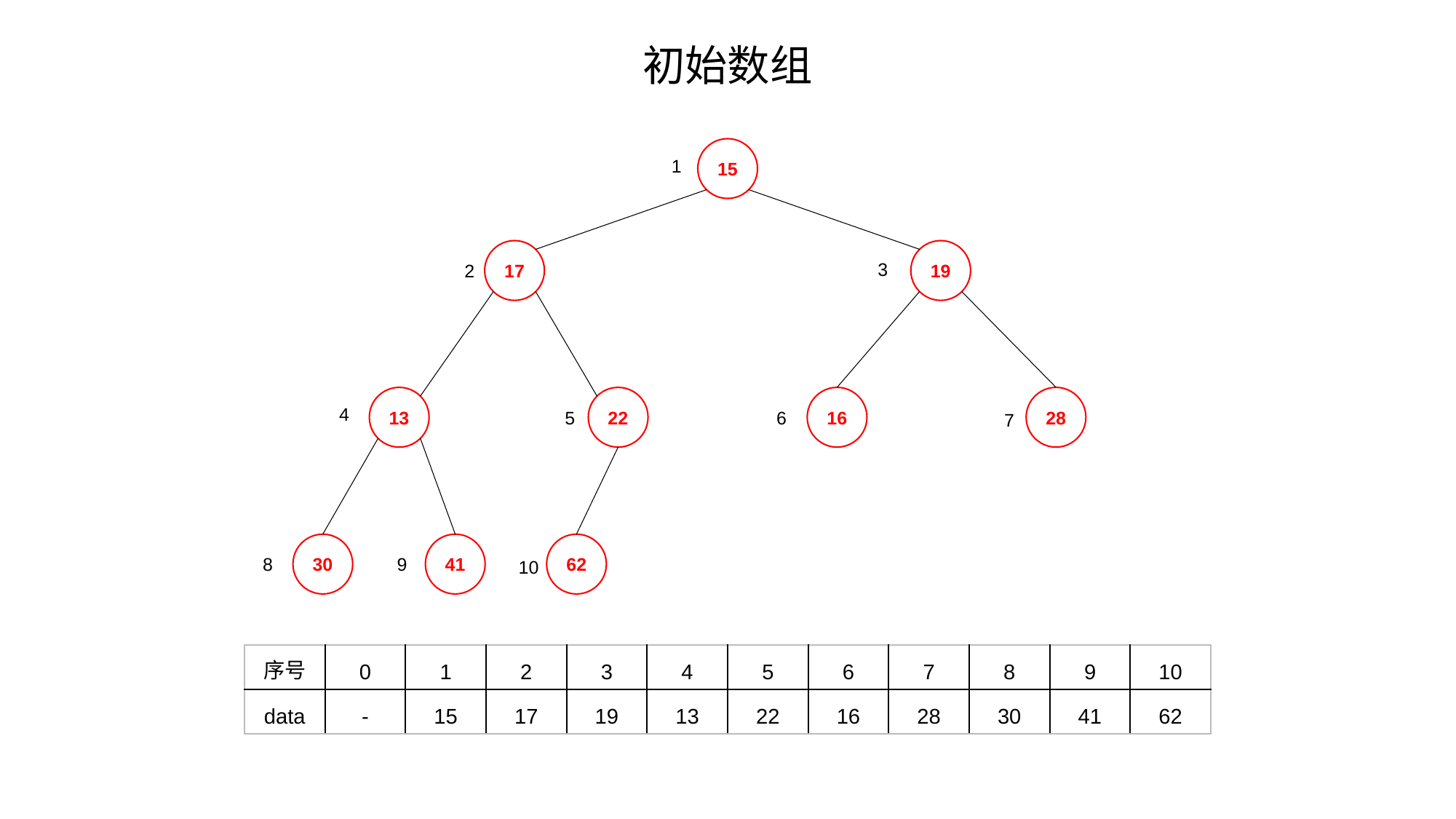

# 初始数组
15
1
17
19
3
2
13
22
16
28
4
5
6
7
30
41
62
10
8
9
| 序号 | 0 | 1 | 2 | 3 | 4 | 5 | 6 | 7 | 8 | 9 | 10 |
| --- | --- | --- | --- | --- | --- | --- | --- | --- | --- | --- | --- |
| data | - | 15 | 17 | 19 | 13 | 22 | 16 | 28 | 30 | 41 | 62 |